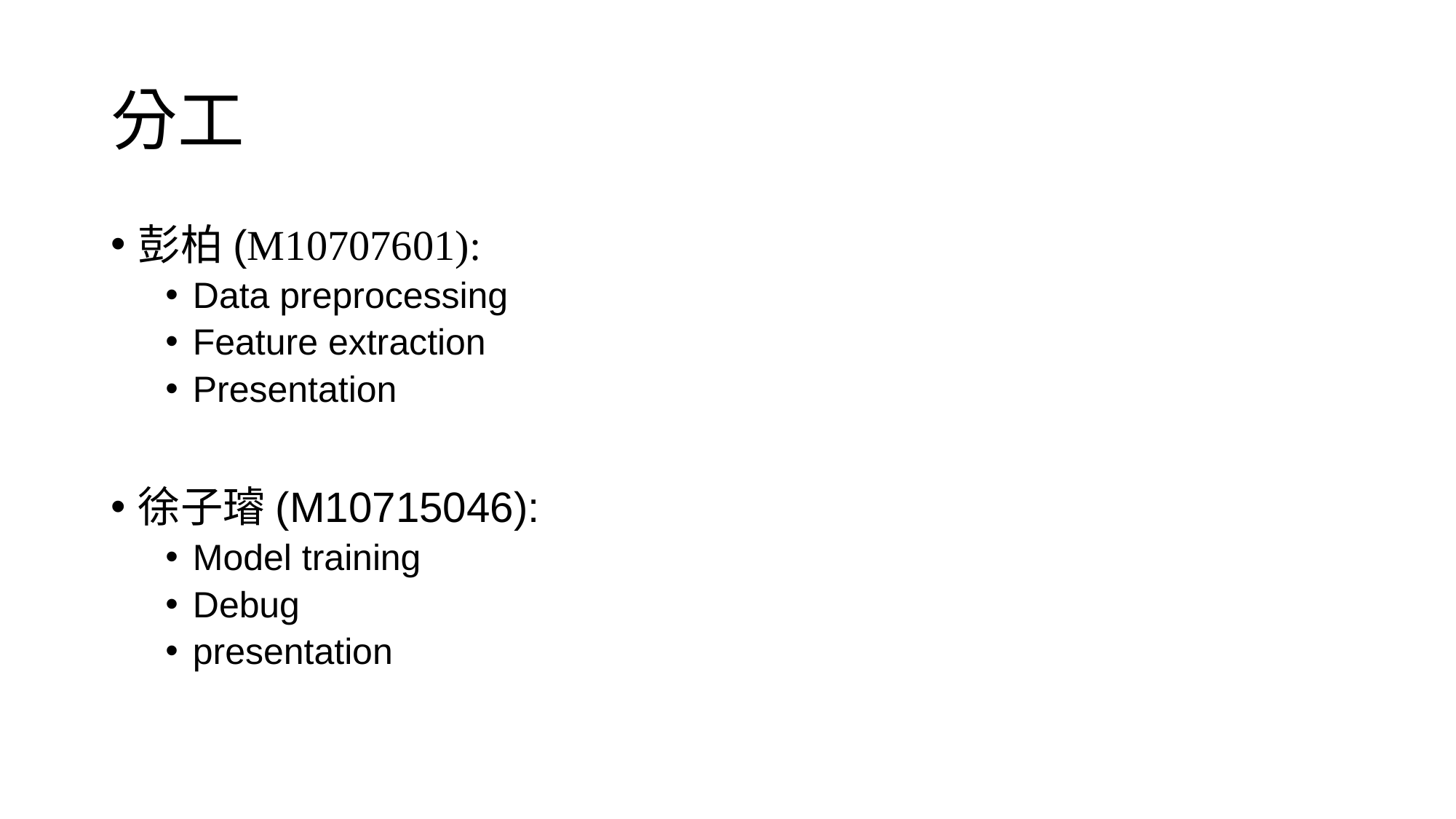

# 分工
彭柏(M10707601):
Data preprocessing
Feature extraction
Presentation

徐子璿(M10715046):
Model training
Debug
presentation